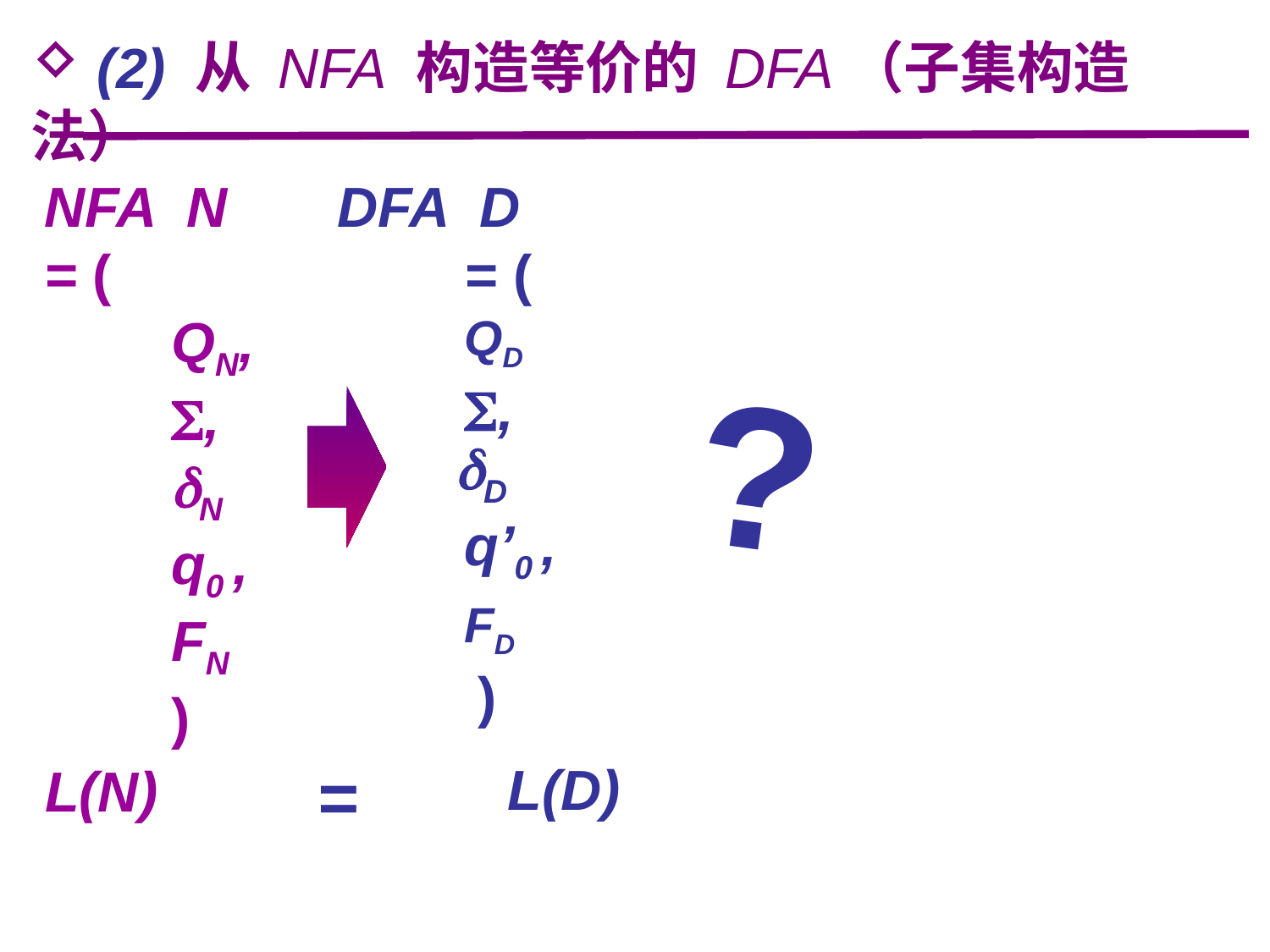

(2) 从 NFA 构造等价的 DFA（子集构造法）
NFA  N
= (
	QN,
	Σ,
	δN
 	q0 ,
 	FN
	)
DFA  D
	= (
	QD
	Σ,

 	q’0 ,
	FD
         )
?

δD
=
L(D)
L(N)